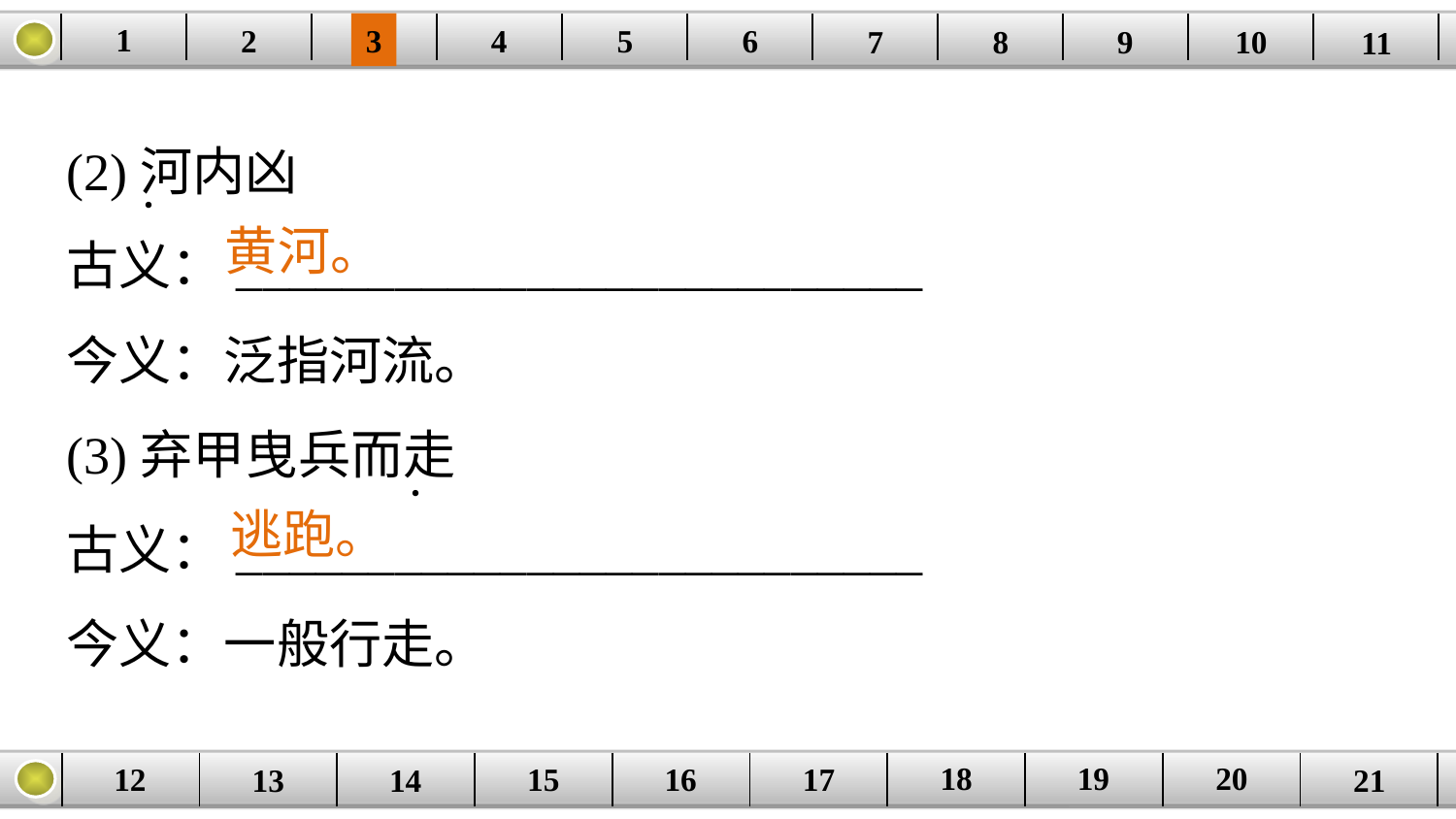

1
2
3
4
|  |  |  |  |  |  |  |  |  |  |  |
| --- | --- | --- | --- | --- | --- | --- | --- | --- | --- | --- |
5
6
7
8
9
10
11

(2)河内凶
古义：__________________________
今义：泛指河流。
(3)弃甲曳兵而走
古义：__________________________
今义：一般行走。
·
黄河。
·
逃跑。
20
19

18
17
16
12
15
14
|  |  |  |  |  |  |  |  |  |  |
| --- | --- | --- | --- | --- | --- | --- | --- | --- | --- |
13
21